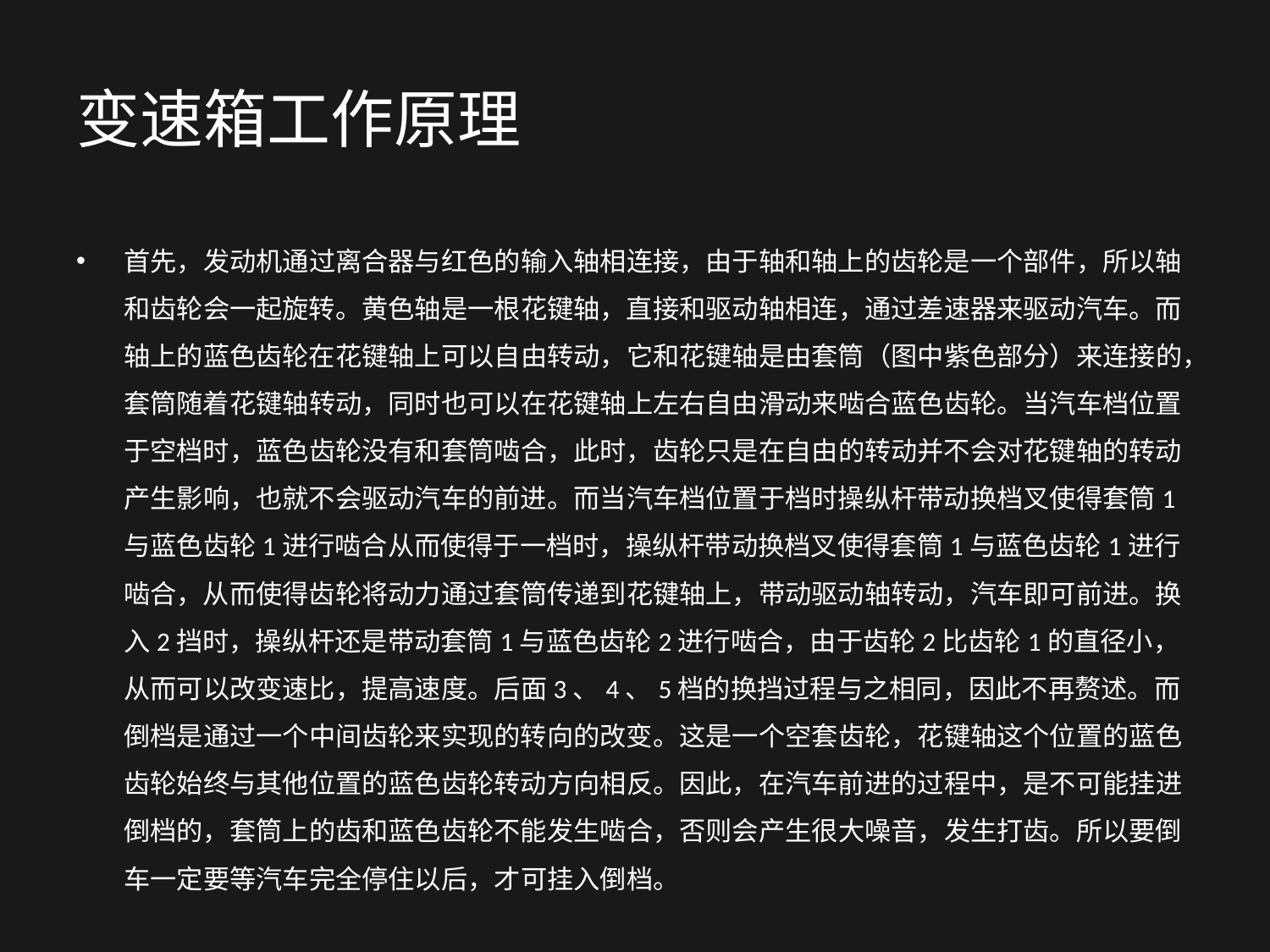

# 变速箱工作原理
首先，发动机通过离合器与红色的输入轴相连接，由于轴和轴上的齿轮是一个部件，所以轴和齿轮会一起旋转。黄色轴是一根花键轴，直接和驱动轴相连，通过差速器来驱动汽车。而轴上的蓝色齿轮在花键轴上可以自由转动，它和花键轴是由套筒（图中紫色部分）来连接的，套筒随着花键轴转动，同时也可以在花键轴上左右自由滑动来啮合蓝色齿轮。当汽车档位置于空档时，蓝色齿轮没有和套筒啮合，此时，齿轮只是在自由的转动并不会对花键轴的转动产生影响，也就不会驱动汽车的前进。而当汽车档位置于档时操纵杆带动换档叉使得套筒1与蓝色齿轮1进行啮合从而使得于一档时，操纵杆带动换档叉使得套筒1与蓝色齿轮1进行啮合，从而使得齿轮将动力通过套筒传递到花键轴上，带动驱动轴转动，汽车即可前进。换入2挡时，操纵杆还是带动套筒1与蓝色齿轮2进行啮合，由于齿轮2比齿轮1的直径小，从而可以改变速比，提高速度。后面3、4、5档的换挡过程与之相同，因此不再赘述。而倒档是通过一个中间齿轮来实现的转向的改变。这是一个空套齿轮，花键轴这个位置的蓝色齿轮始终与其他位置的蓝色齿轮转动方向相反。因此，在汽车前进的过程中，是不可能挂进倒档的，套筒上的齿和蓝色齿轮不能发生啮合，否则会产生很大噪音，发生打齿。所以要倒车一定要等汽车完全停住以后，才可挂入倒档。